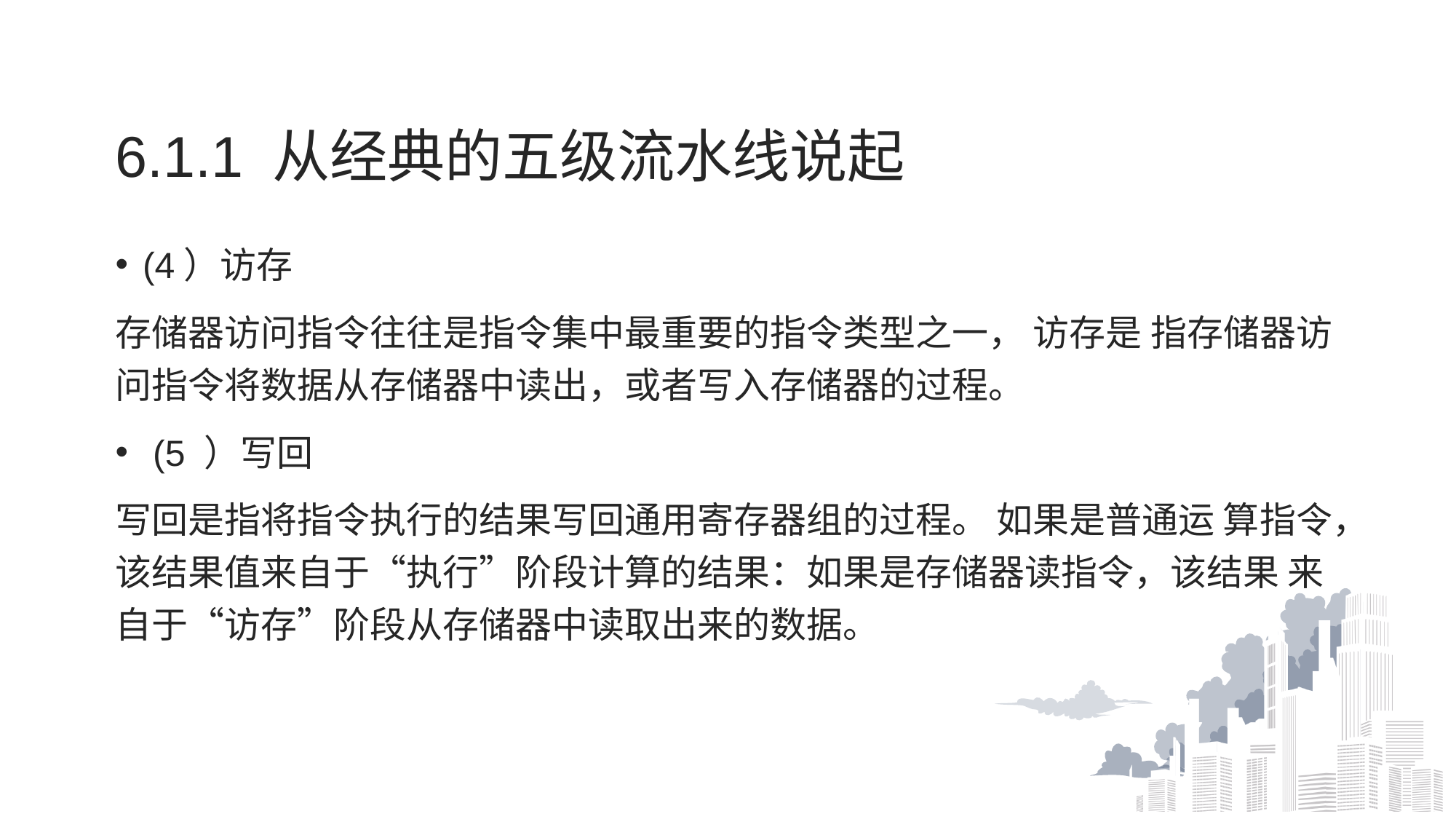

6.1.1 从经典的五级流水线说起
(4）访存
存储器访问指令往往是指令集中最重要的指令类型之一， 访存是 指存储器访问指令将数据从存储器中读出，或者写入存储器的过程。
 (5 ）写回
写回是指将指令执行的结果写回通用寄存器组的过程。 如果是普通运 算指令，该结果值来自于“执行”阶段计算的结果：如果是存储器读指令，该结果 来自于“访存”阶段从存储器中读取出来的数据。